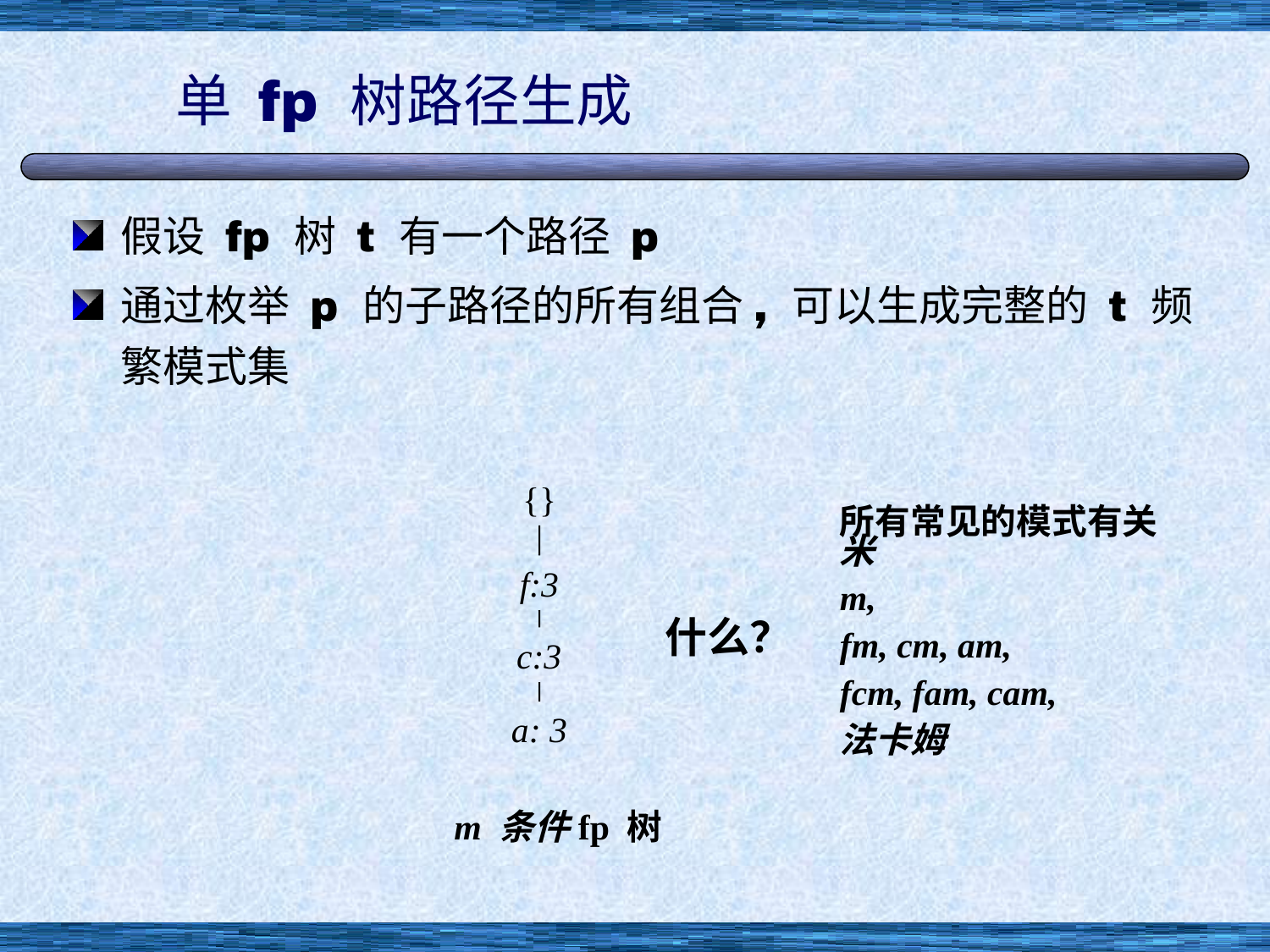

# 单 fp 树路径生成
假设 fp 树 t 有一个路径 p
通过枚举 p 的子路径的所有组合, 可以生成完整的 t 频繁模式集
{}
所有常见的模式有关米
m,
fm, cm, am,
fcm, fam, cam,
法卡姆
f:3
什么？
c:3
a: 3
m 条件fp 树